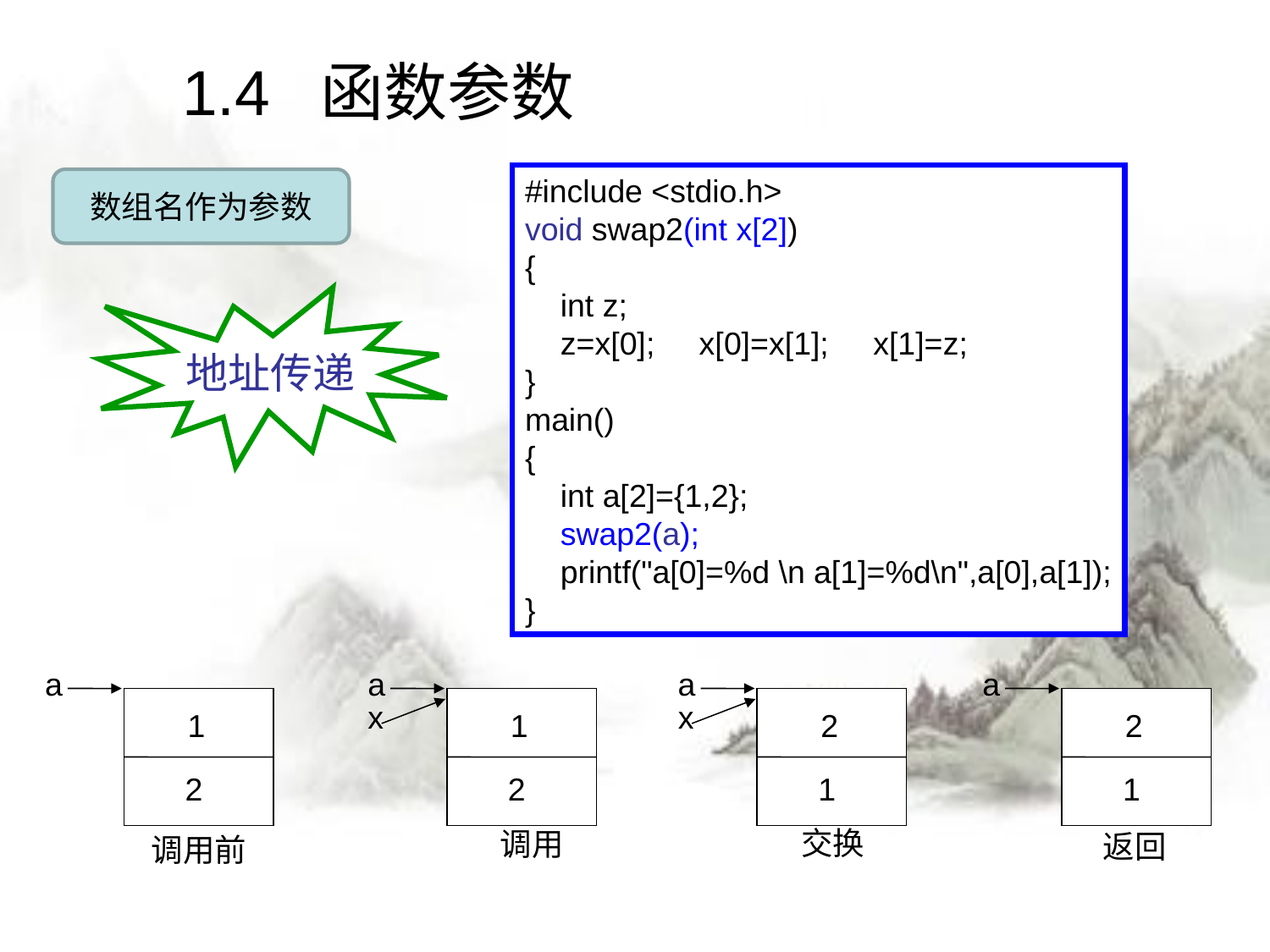

# 1.4  函数参数
#include <stdio.h>
void swap2(int x[2])
{
    int z;
    z=x[0];     x[0]=x[1];     x[1]=z;
}
main()
{
    int a[2]={1,2};
    swap2(a);
    printf("a[0]=%d \n a[1]=%d\n",a[0],a[1]);
}
数组名作为参数
地址传递
a

1

2
调用前
a

1

2
x

调用
a

2

1
x

交换
a

2

1
返回